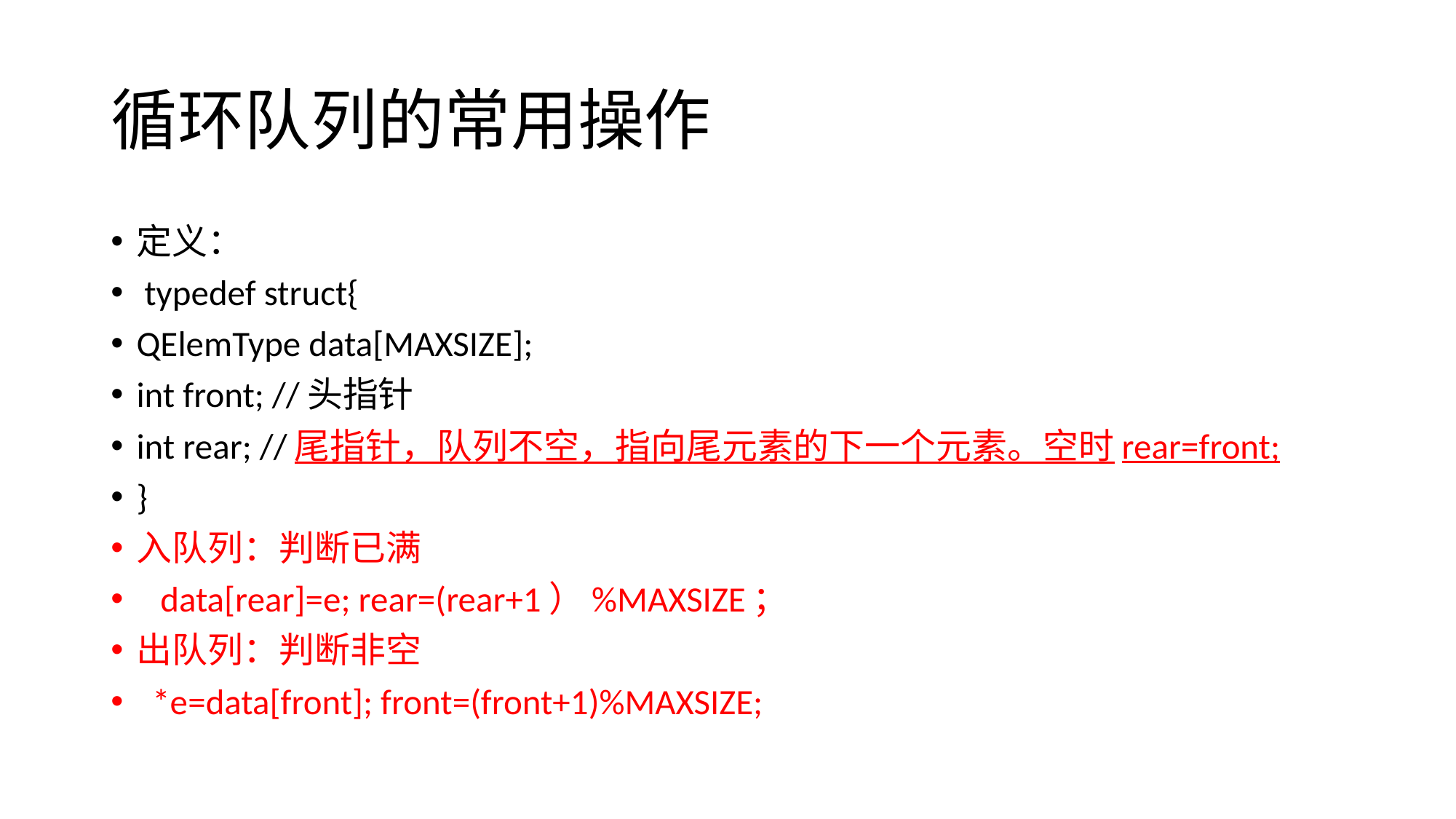

# 循环队列的常用操作
定义：
 typedef struct{
QElemType data[MAXSIZE];
int front; //头指针
int rear; //尾指针，队列不空，指向尾元素的下一个元素。空时rear=front;
}
入队列：判断已满
   data[rear]=e; rear=(rear+1）%MAXSIZE；
出队列：判断非空
  *e=data[front]; front=(front+1)%MAXSIZE;